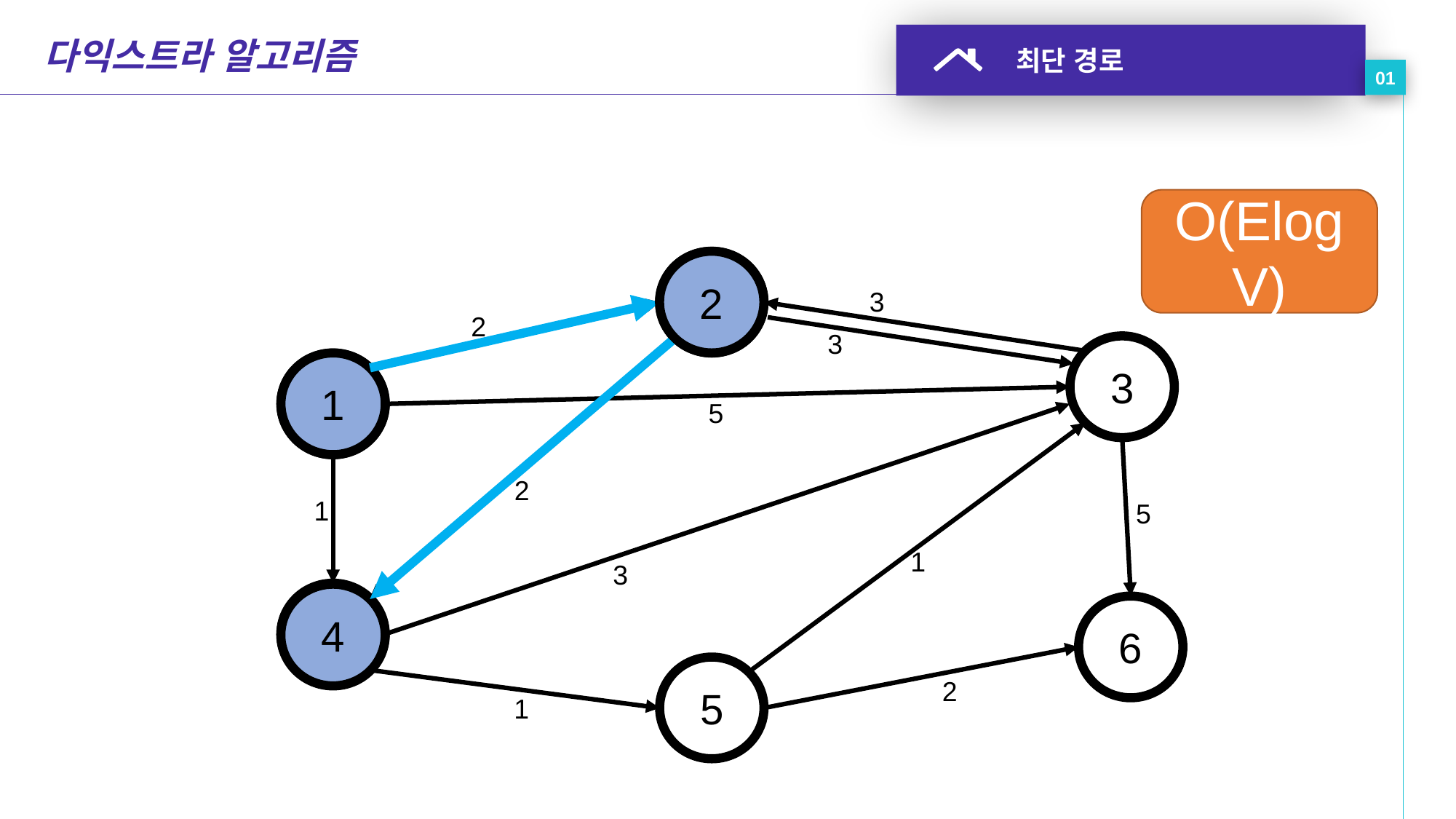

최단 경로

01
다익스트라 알고리즘
O(ElogV)
2
2
3
2
3
3
1
5
2
1
5
1
3
4
6
5
2
1
1
4